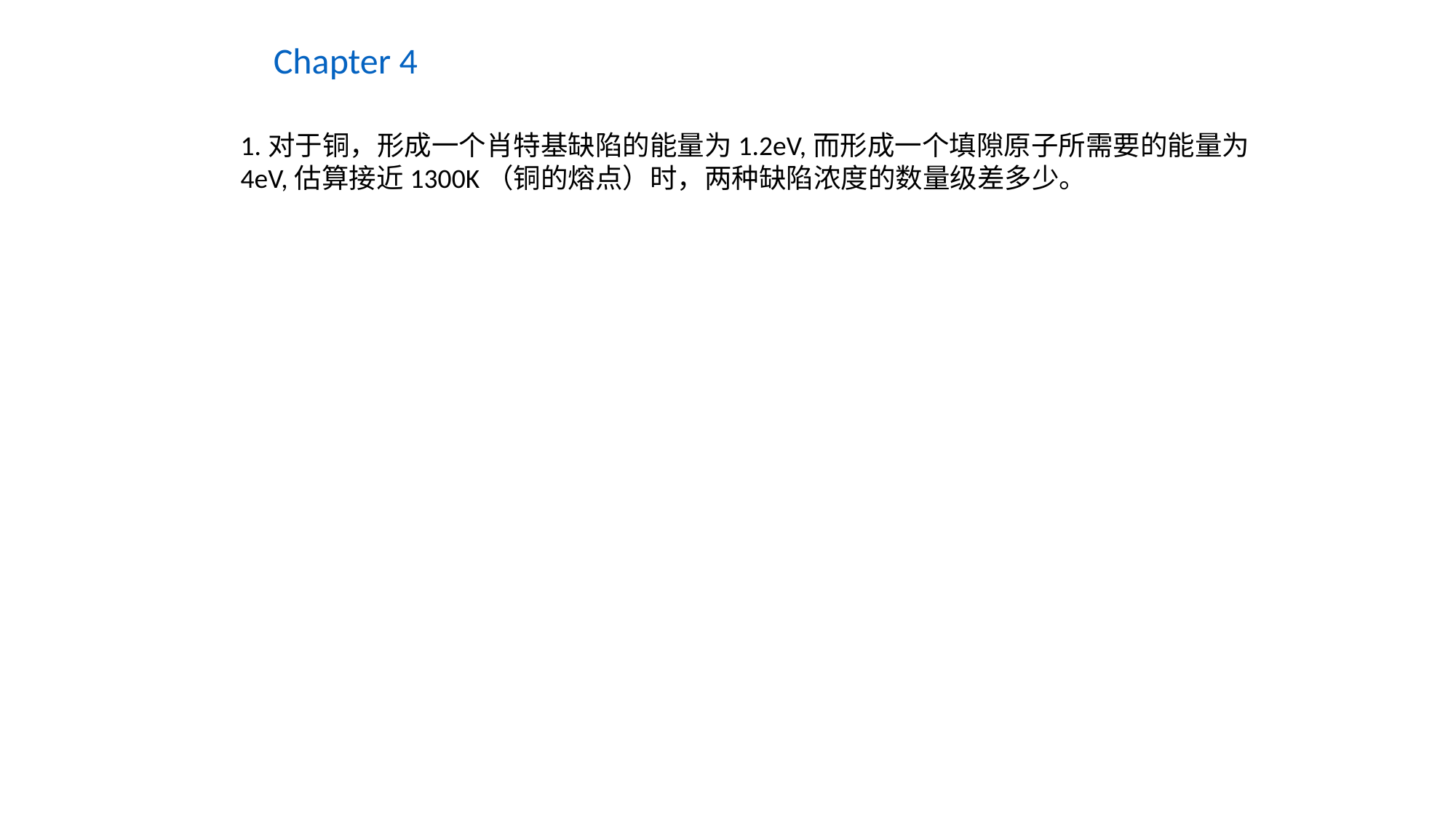

Chapter 4
1.对于铜，形成一个肖特基缺陷的能量为1.2eV,而形成一个填隙原子所需要的能量为
4eV,估算接近1300K（铜的熔点）时，两种缺陷浓度的数量级差多少。